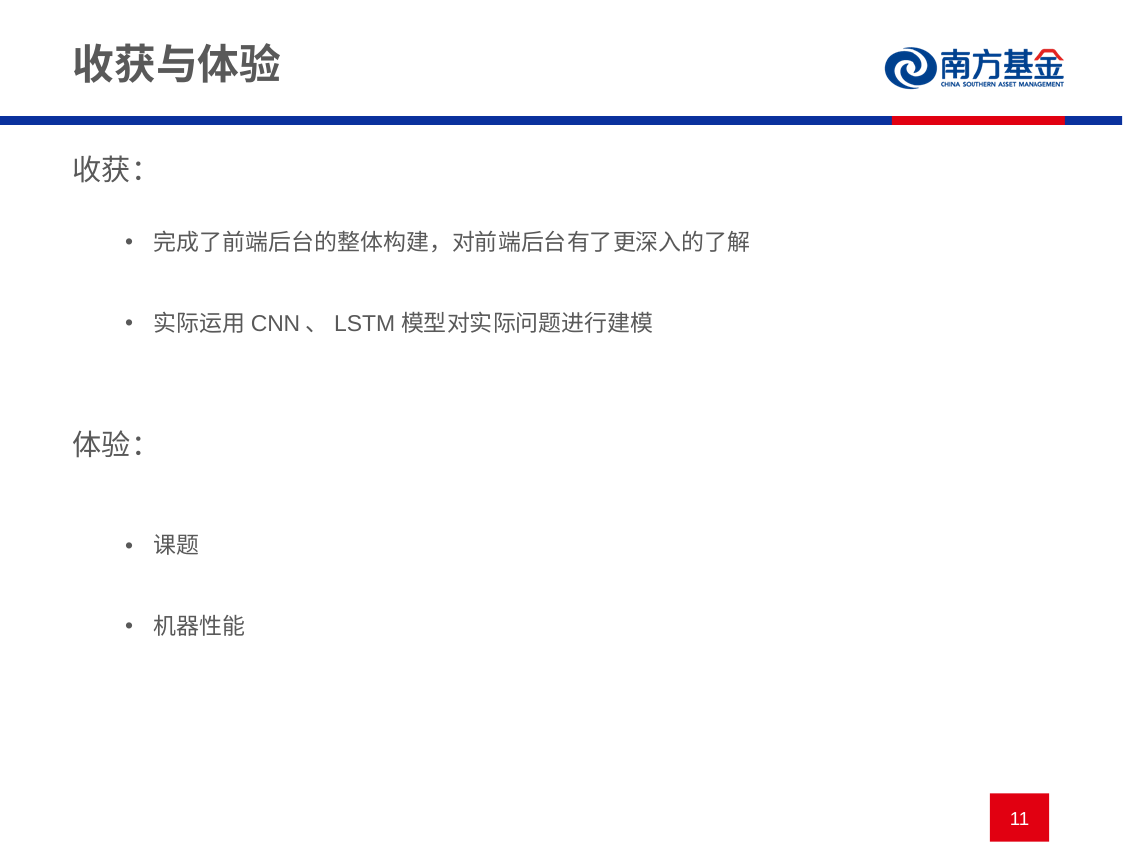

# 收获与体验
收获：
完成了前端后台的整体构建，对前端后台有了更深入的了解

实际运用CNN、LSTM模型对实际问题进行建模

体验：

课题

机器性能

11